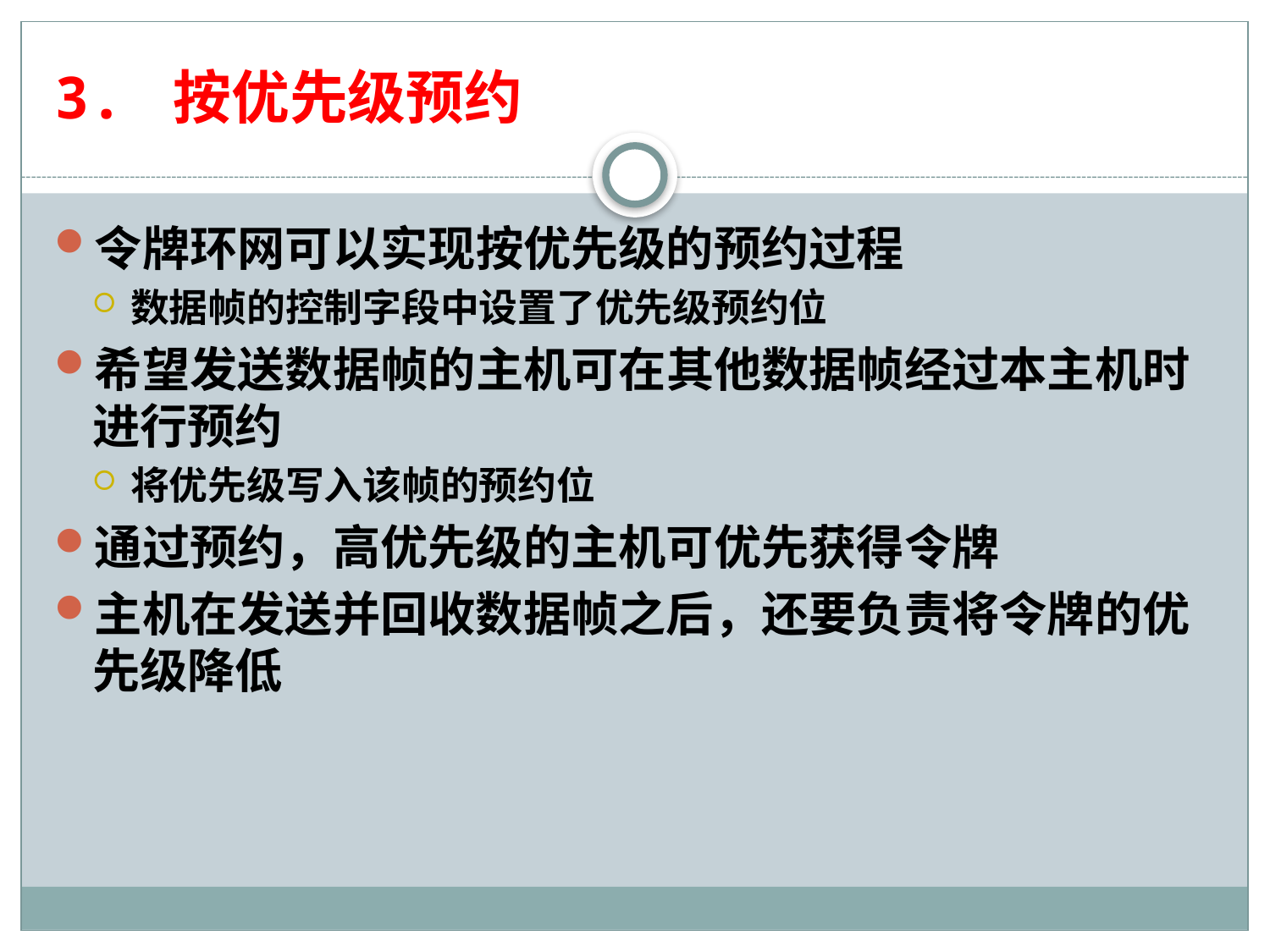

# 3. 按优先级预约
令牌环网可以实现按优先级的预约过程
数据帧的控制字段中设置了优先级预约位
希望发送数据帧的主机可在其他数据帧经过本主机时进行预约
将优先级写入该帧的预约位
通过预约，高优先级的主机可优先获得令牌
主机在发送并回收数据帧之后，还要负责将令牌的优先级降低